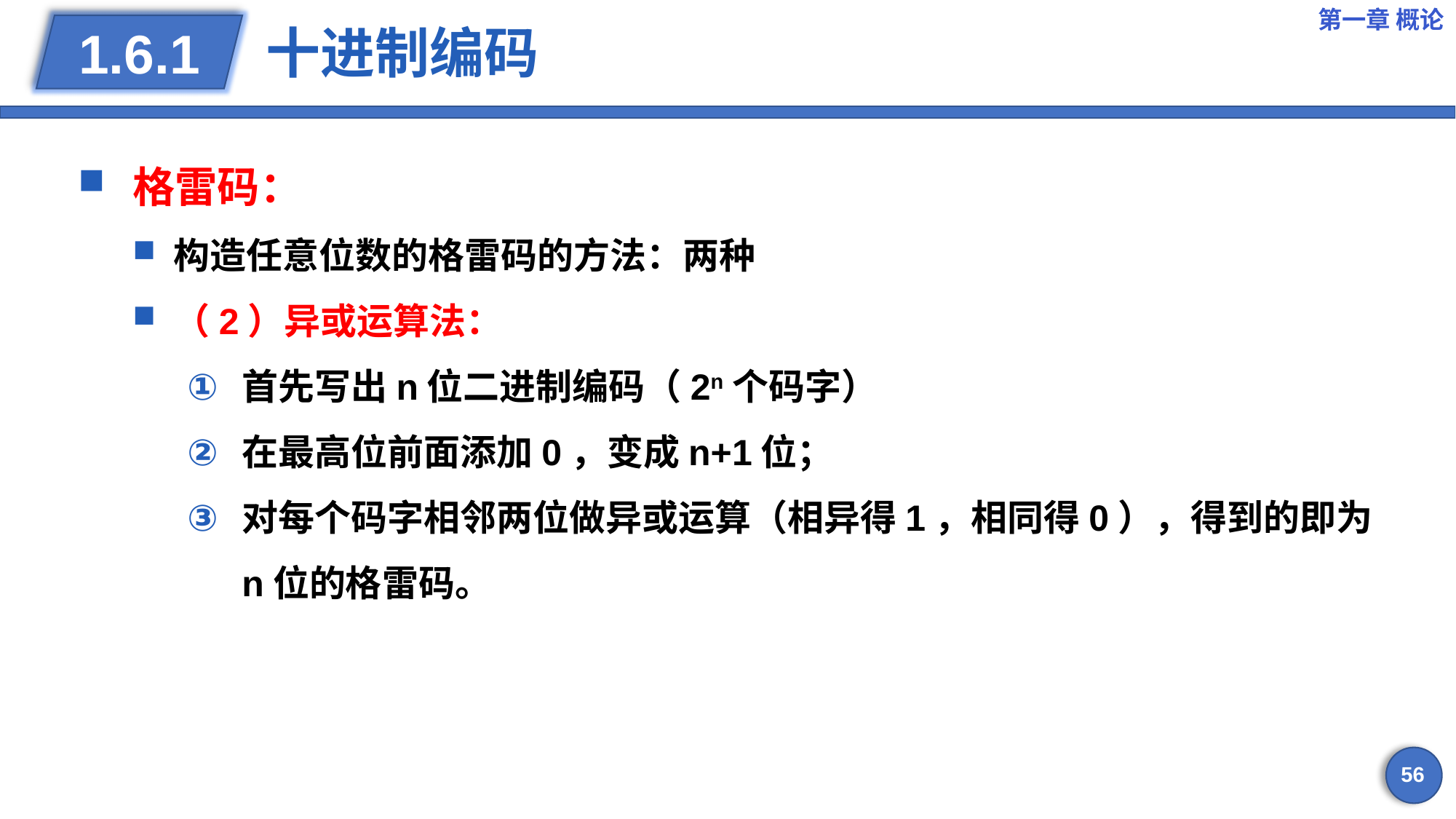

第一章 概论
# 十进制编码
1.6.1
格雷码：
构造任意位数的格雷码的方法：两种
（2）异或运算法：
首先写出n位二进制编码（2n个码字）
在最高位前面添加0，变成n+1位；
对每个码字相邻两位做异或运算（相异得1，相同得0），得到的即为n位的格雷码。
56